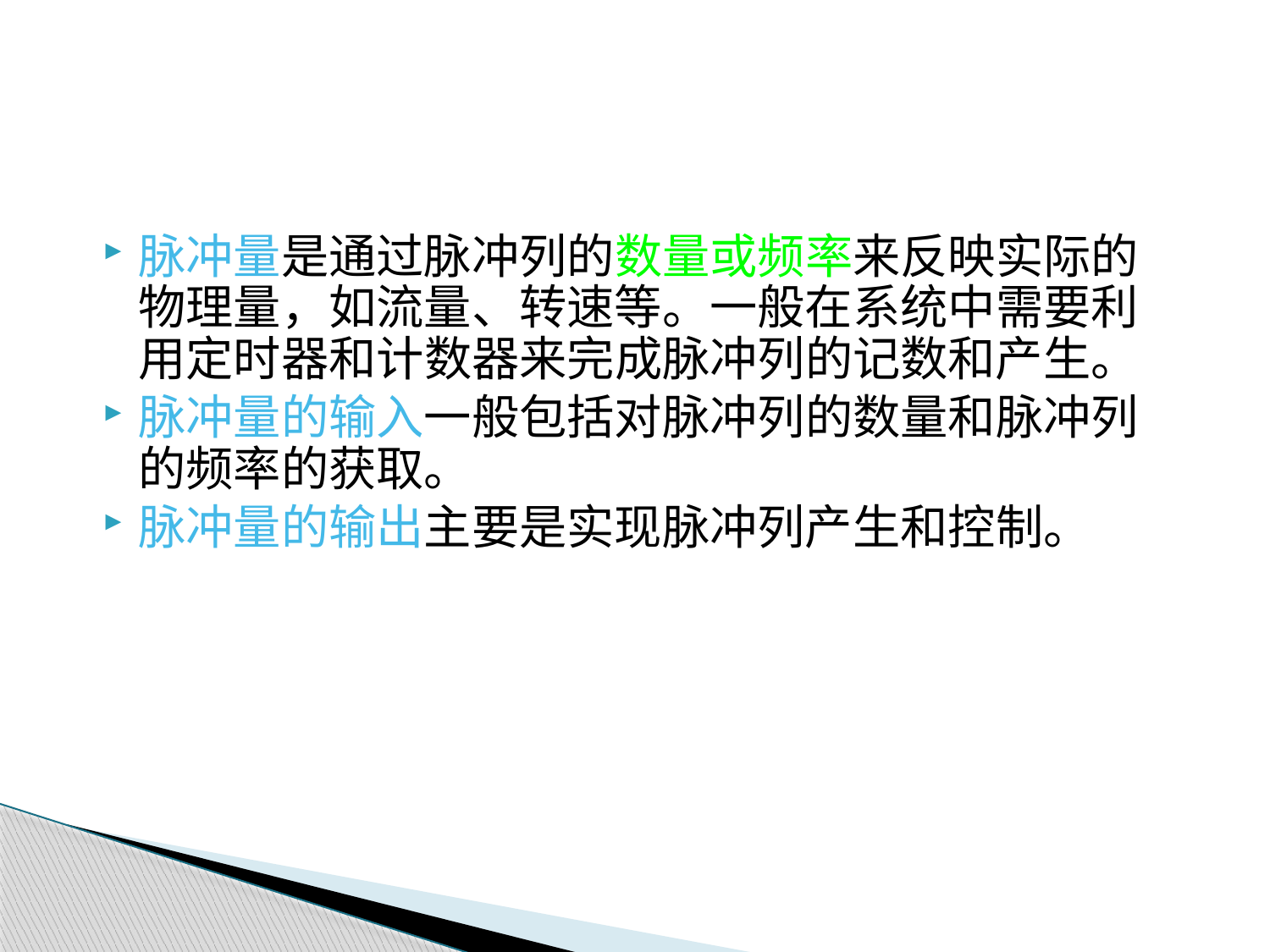

脉冲量是通过脉冲列的数量或频率来反映实际的物理量，如流量、转速等。一般在系统中需要利用定时器和计数器来完成脉冲列的记数和产生。
脉冲量的输入一般包括对脉冲列的数量和脉冲列的频率的获取。
脉冲量的输出主要是实现脉冲列产生和控制。